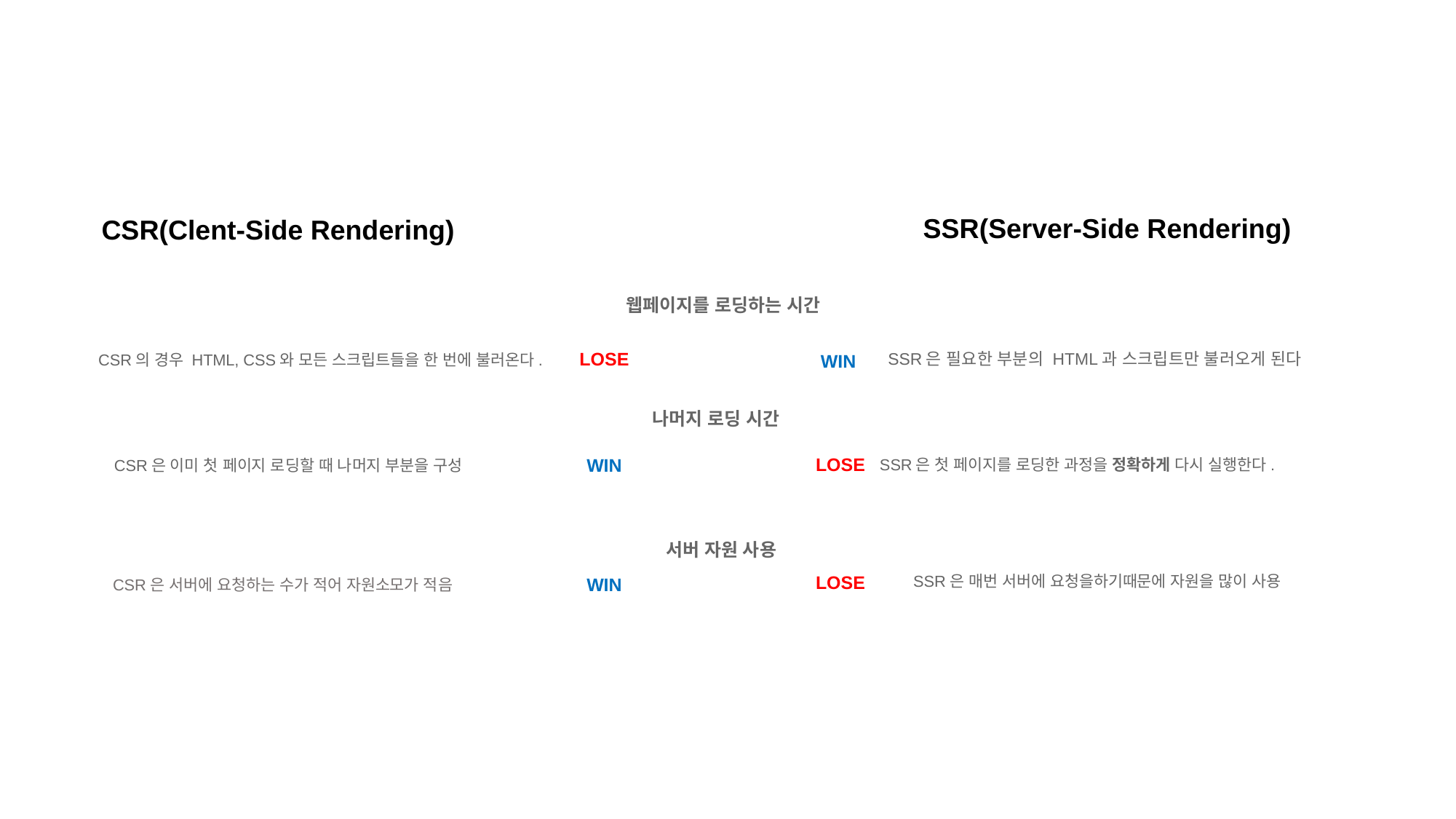

SSR(Server-Side Rendering)
CSR(Clent-Side Rendering)
웹페이지를 로딩하는 시간
LOSE
SSR은 필요한 부분의 HTML과 스크립트만 불러오게 된다
WIN
CSR의 경우 HTML, CSS와 모든 스크립트들을 한 번에 불러온다.
나머지 로딩 시간
LOSE
WIN
SSR은 첫 페이지를 로딩한 과정을 정확하게 다시 실행한다.
CSR은 이미 첫 페이지 로딩할 때 나머지 부분을 구성
서버 자원 사용
LOSE
SSR은 매번 서버에 요청을하기때문에 자원을 많이 사용
WIN
CSR은 서버에 요청하는 수가 적어 자원소모가 적음